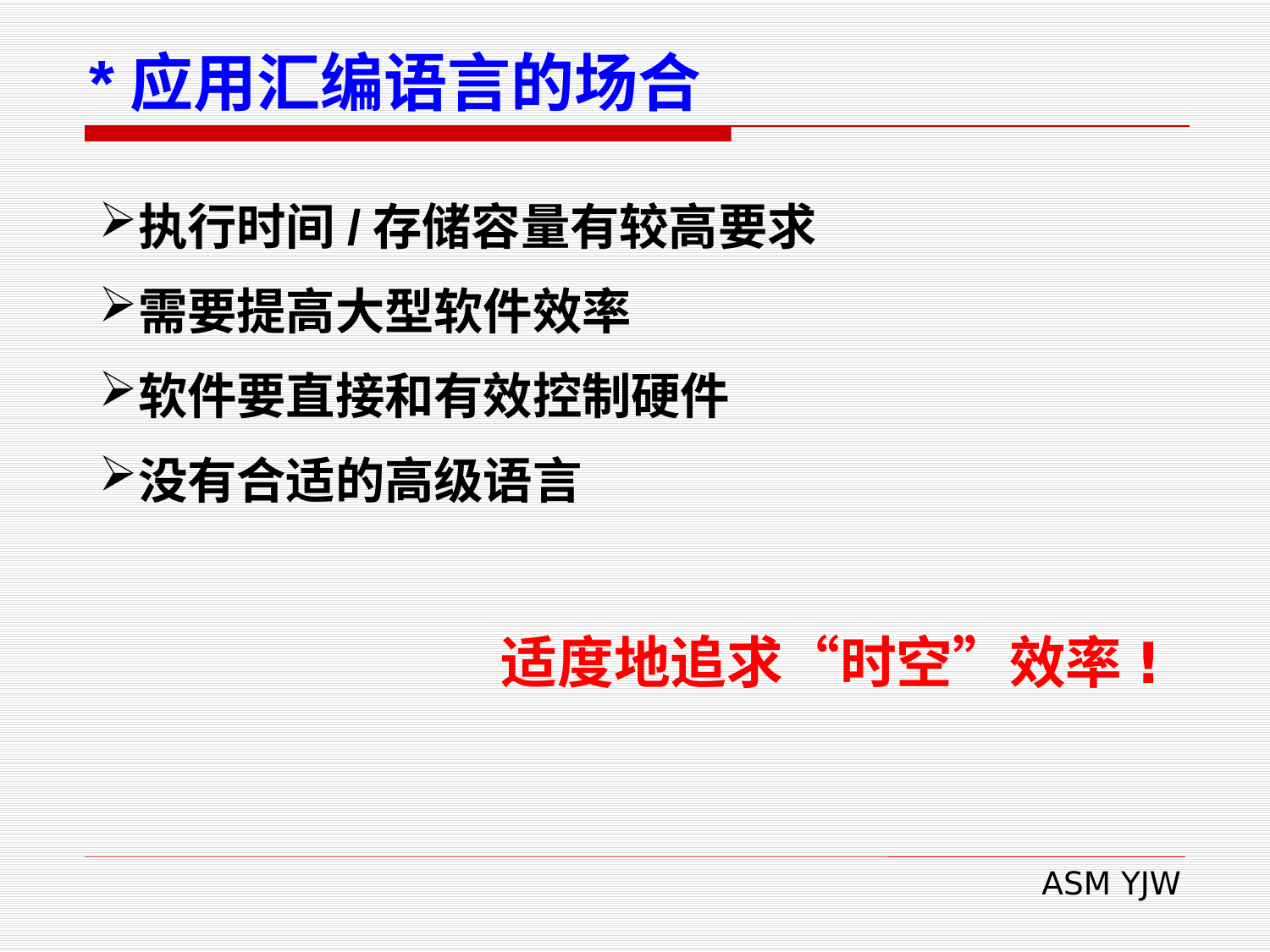

# *应用汇编语言的场合
执行时间/存储容量有较高要求
需要提高大型软件效率
软件要直接和有效控制硬件
没有合适的高级语言

适度地追求“时空”效率!